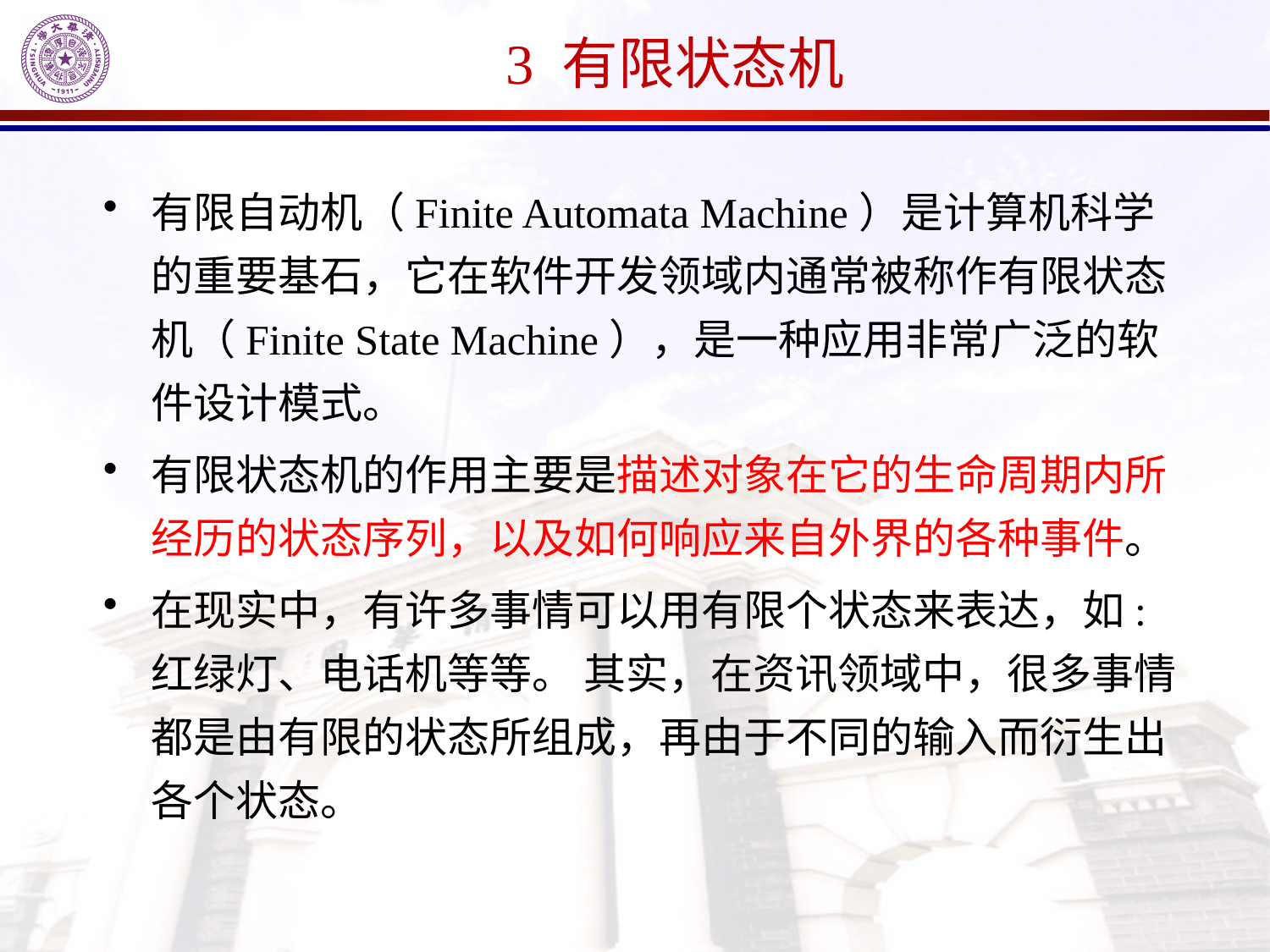

# 3 有限状态机
有限自动机（Finite Automata Machine）是计算机科学的重要基石，它在软件开发领域内通常被称作有限状态机（Finite State Machine），是一种应用非常广泛的软件设计模式。
有限状态机的作用主要是描述对象在它的生命周期内所经历的状态序列，以及如何响应来自外界的各种事件。
在现实中，有许多事情可以用有限个状态来表达，如: 红绿灯、电话机等等。 其实，在资讯领域中，很多事情都是由有限的状态所组成，再由于不同的输入而衍生出各个状态。